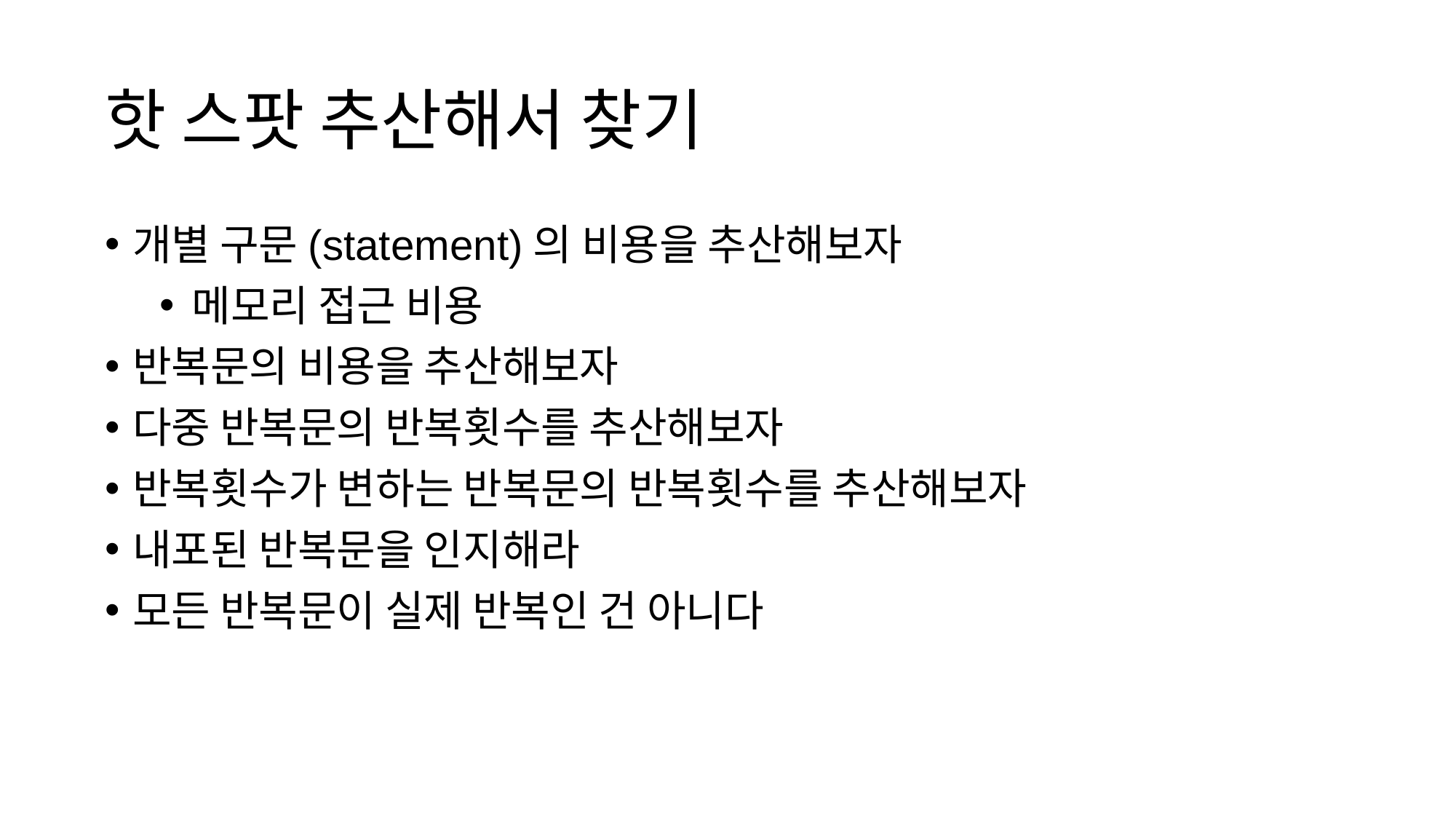

# 핫 스팟 추산해서 찾기
개별 구문(statement)의 비용을 추산해보자
메모리 접근 비용
반복문의 비용을 추산해보자
다중 반복문의 반복횟수를 추산해보자
반복횟수가 변하는 반복문의 반복횟수를 추산해보자
내포된 반복문을 인지해라
모든 반복문이 실제 반복인 건 아니다